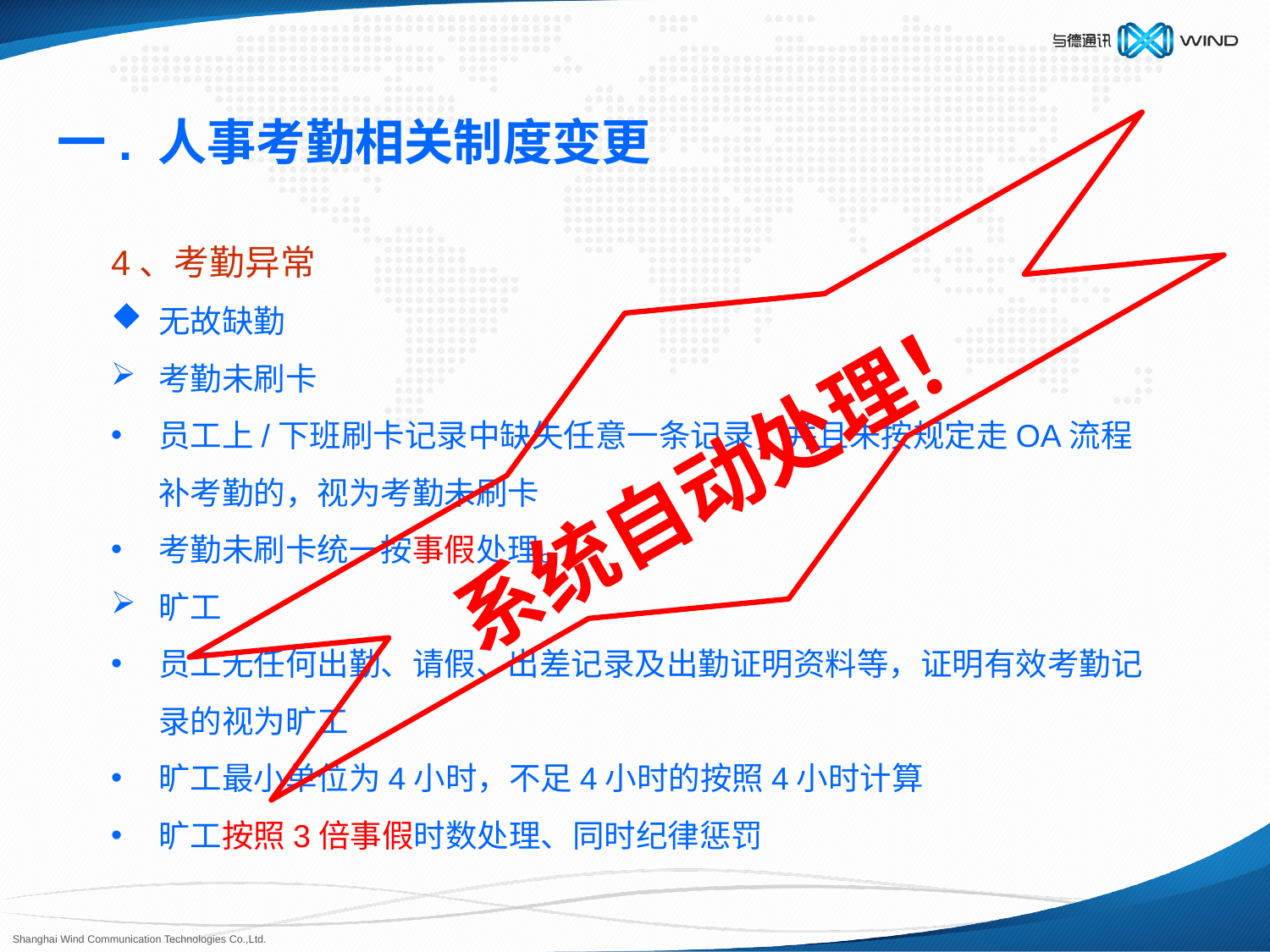

一. 人事考勤相关制度变更
4、考勤异常
无故缺勤
考勤未刷卡
员工上/下班刷卡记录中缺失任意一条记录，并且未按规定走OA流程补考勤的，视为考勤未刷卡
考勤未刷卡统一按事假处理。
旷工
员工无任何出勤、请假、出差记录及出勤证明资料等，证明有效考勤记录的视为旷工
旷工最小单位为4小时，不足4小时的按照4小时计算
旷工按照3倍事假时数处理、同时纪律惩罚
系统自动处理！